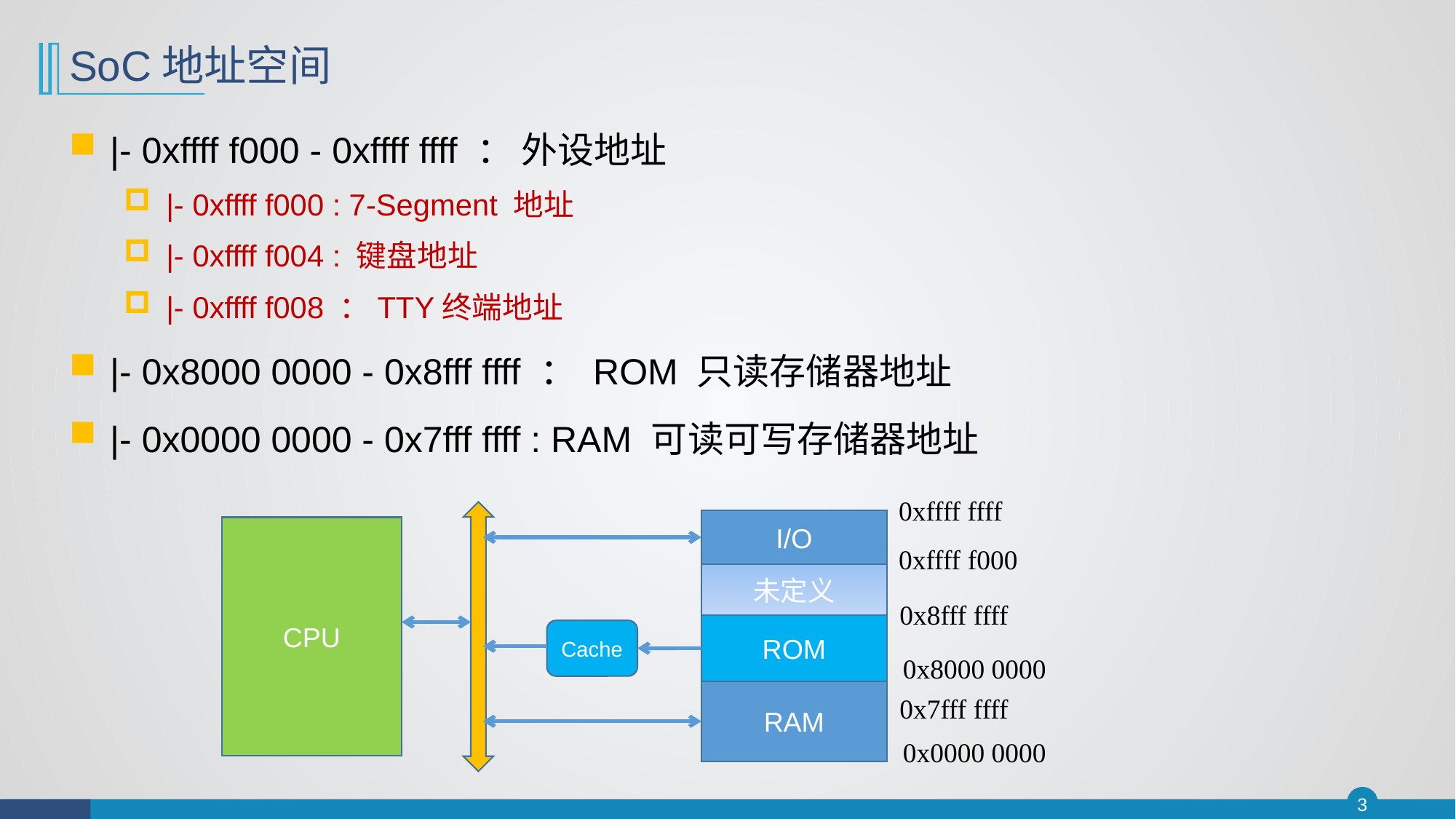

# SoC地址空间
|- 0xffff f000 - 0xffff ffff ： 外设地址
|- 0xffff f000 : 7-Segment 地址
|- 0xffff f004 : 键盘地址
|- 0xffff f008 ：TTY终端地址
|- 0x8000 0000 - 0x8fff ffff ： ROM 只读存储器地址
|- 0x0000 0000 - 0x7fff ffff : RAM 可读可写存储器地址
0xffff ffff

I/O
CPU
0xffff f000
未定义
0x8fff ffff
ROM
Cache
0x8000 0000
RAM
0x7fff ffff
0x0000 0000